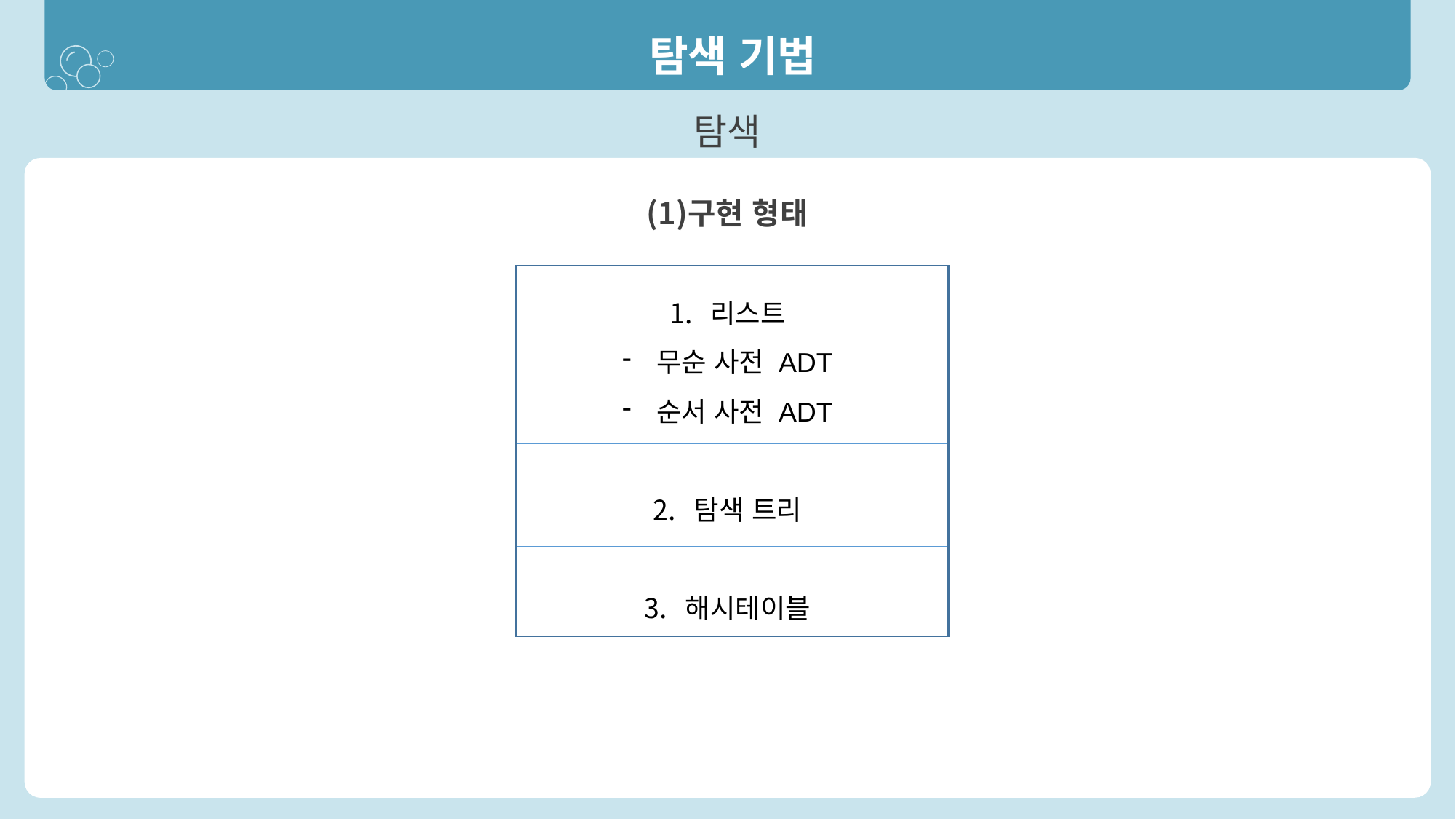

탐색 기법
탐색

구현 형태

리스트
무순 사전 ADT
순서 사전 ADT

탐색 트리

해시테이블